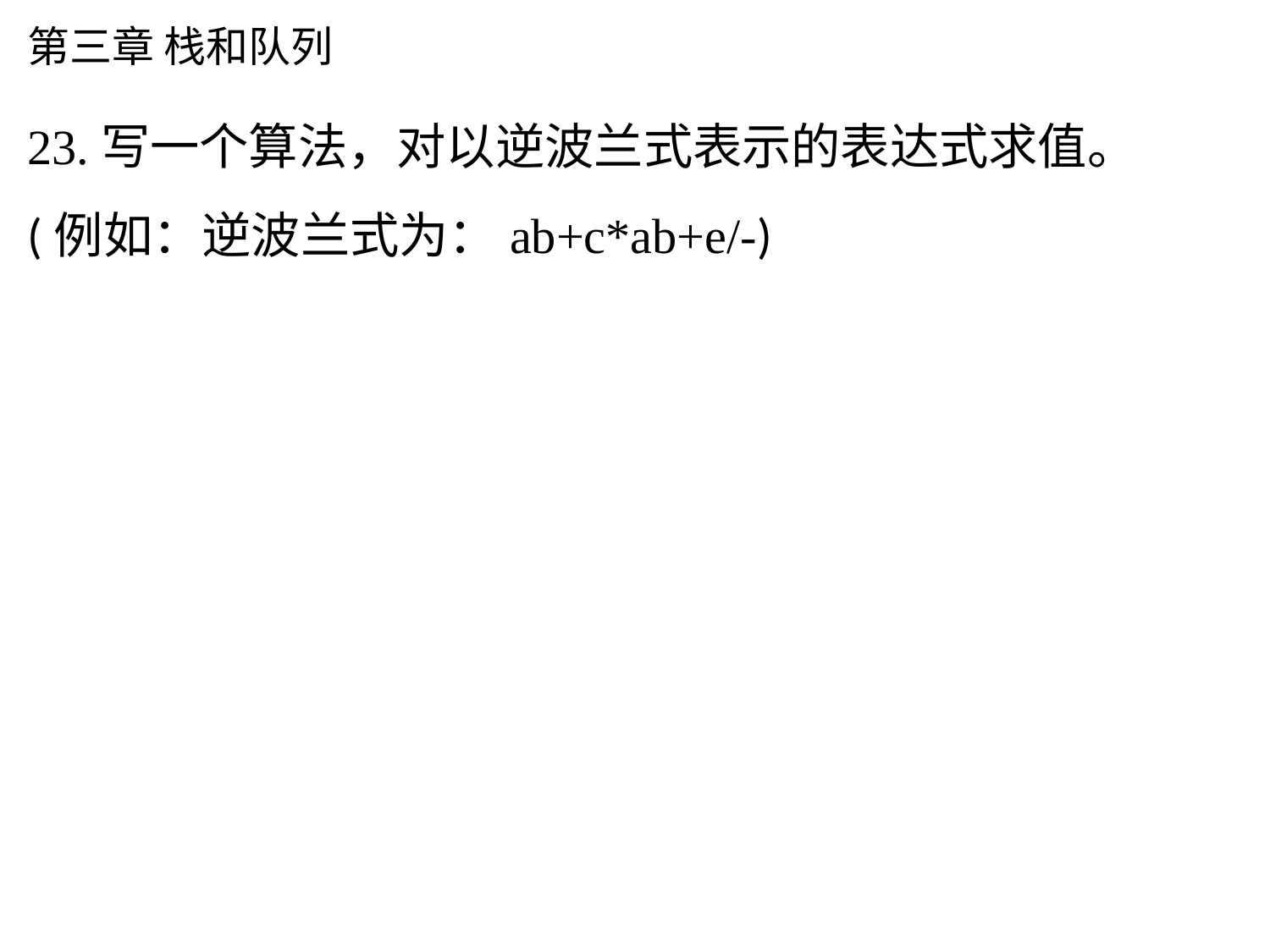

# 第三章 栈和队列
23.写一个算法，对以逆波兰式表示的表达式求值。
(例如：逆波兰式为：ab+c*ab+e/-)